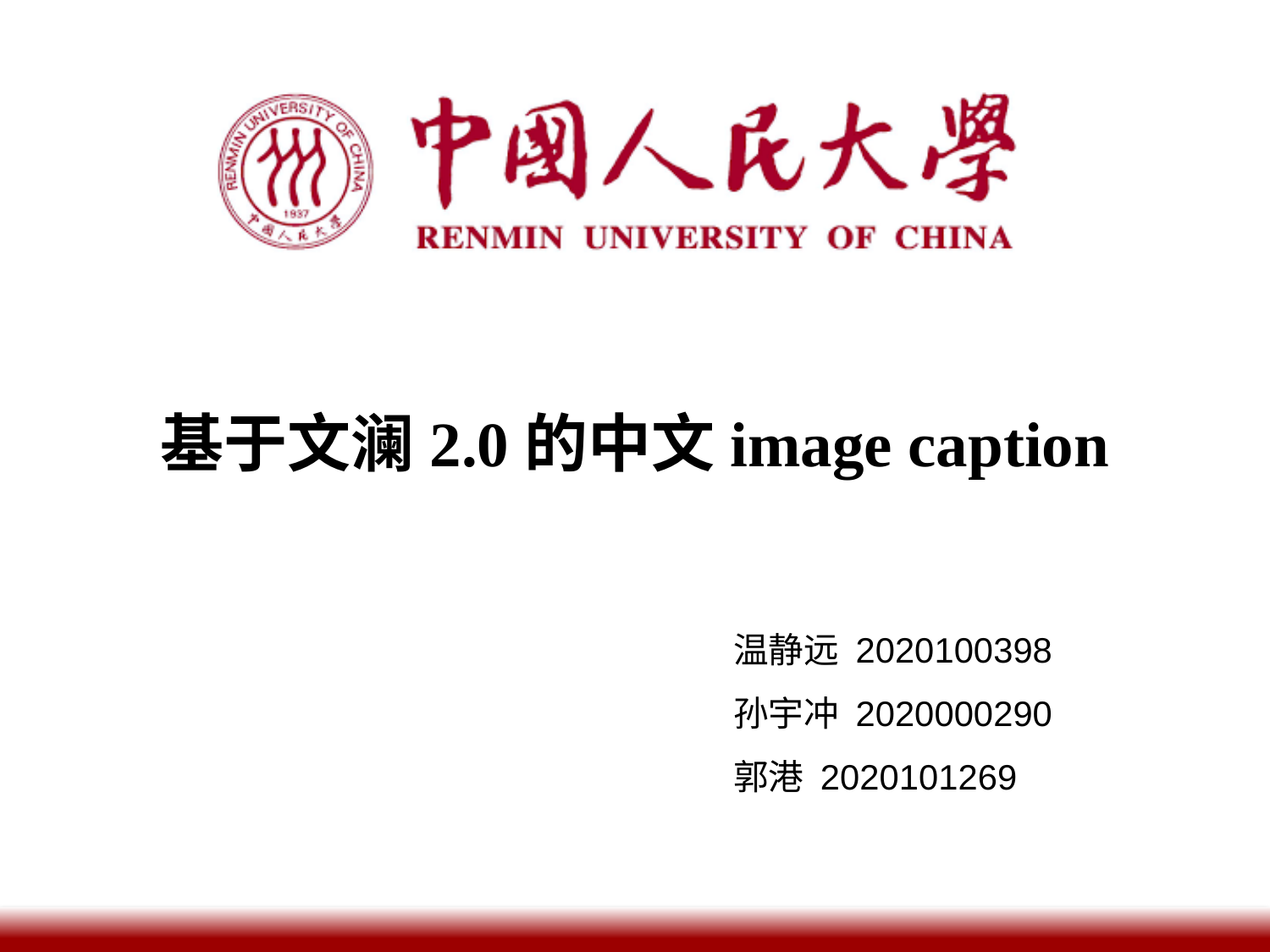

# 基于文澜2.0的中文image caption
温静远 2020100398
孙宇冲 2020000290
郭港 2020101269